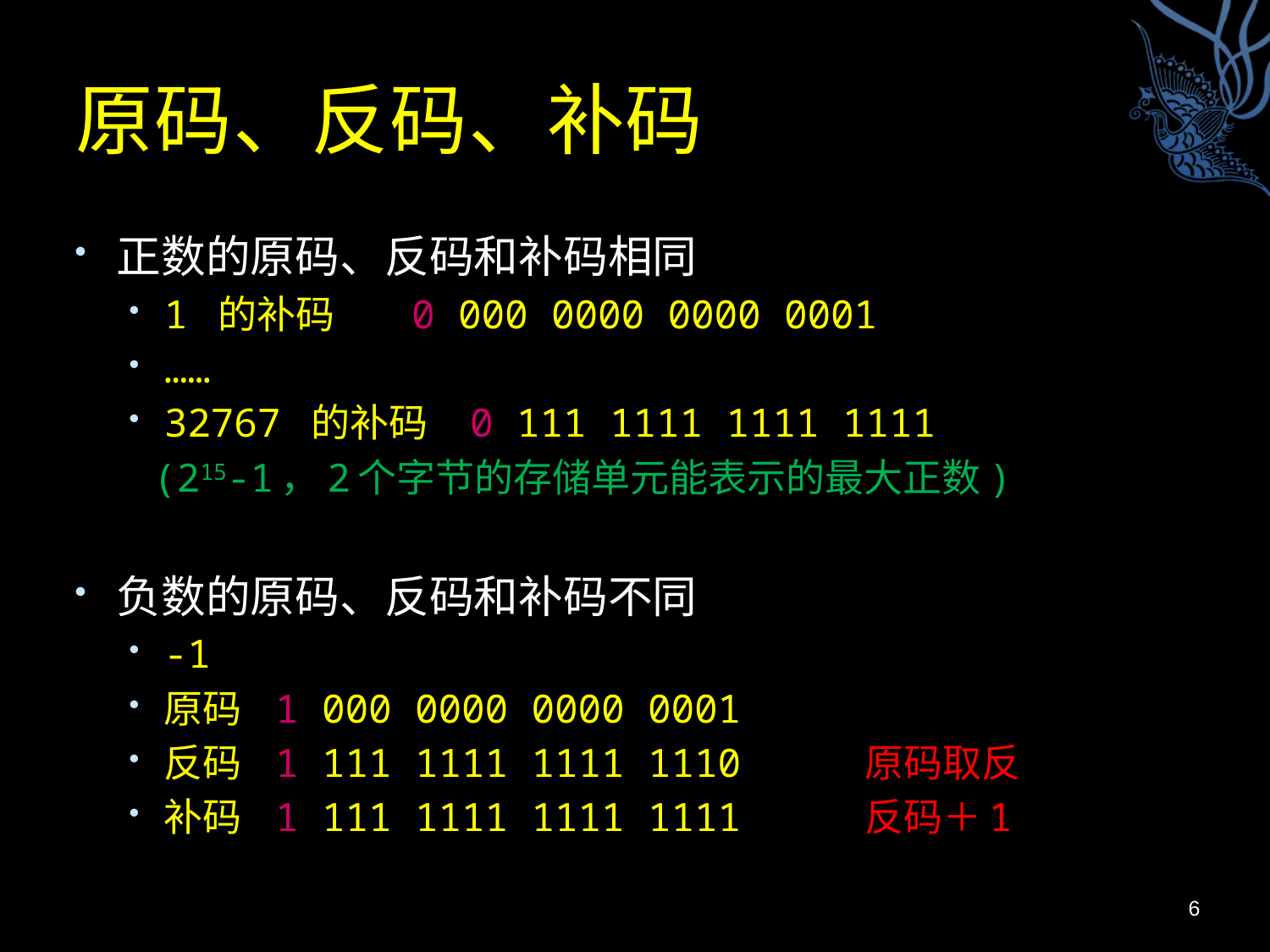

# 原码、反码、补码
正数的原码、反码和补码相同
1 的补码        0 000 0000 0000 0001
……
32767 的补码    0 111 1111 1111 1111
 (215-1，2个字节的存储单元能表示的最大正数)

负数的原码、反码和补码不同
-1
原码   1 000 0000 0000 0001
反码   1 111 1111 1111 1110     原码取反
补码   1 111 1111 1111 1111     反码＋1
6